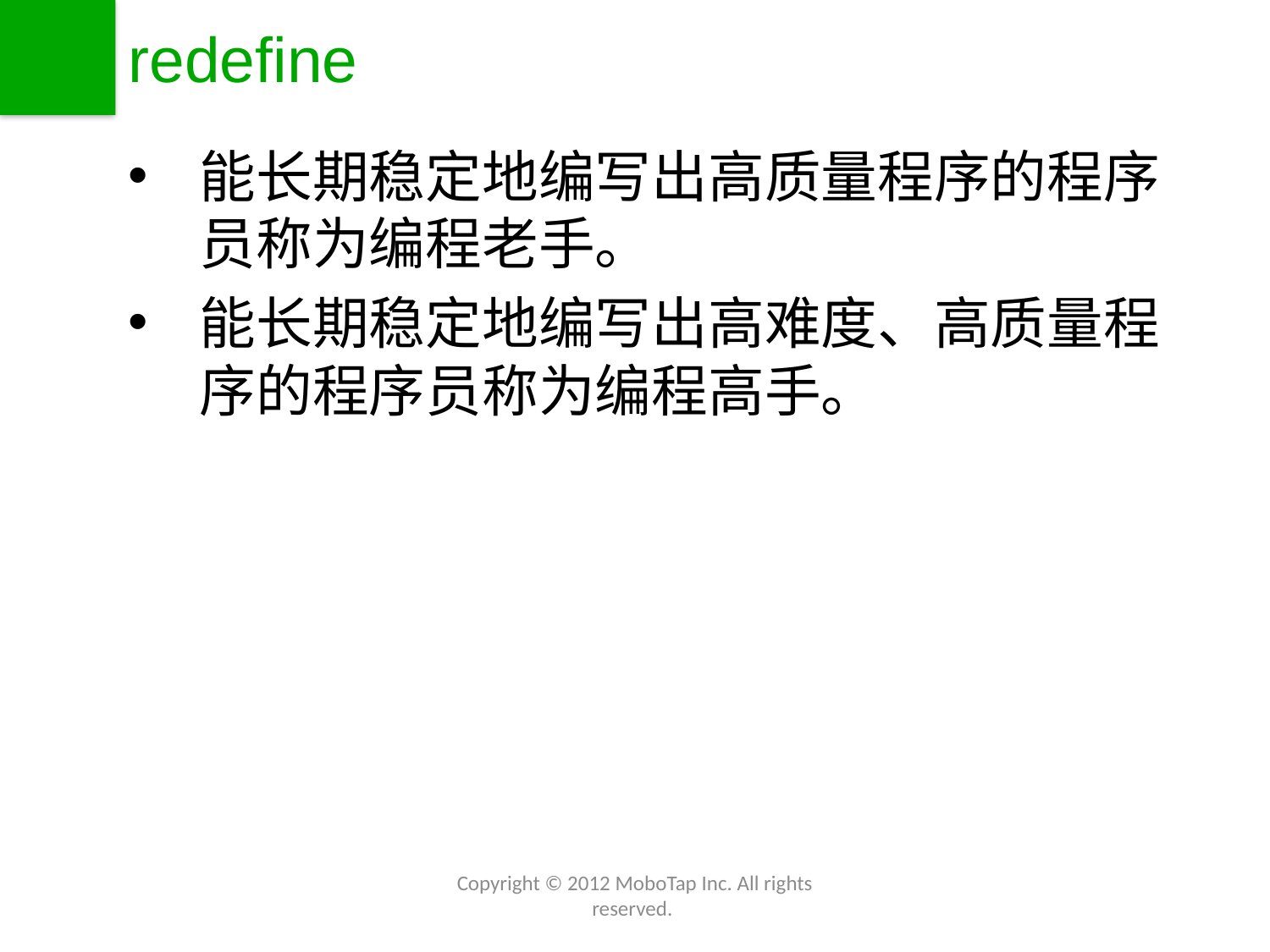

# redefine
能长期稳定地编写出高质量程序的程序员称为编程老手。
能长期稳定地编写出高难度、高质量程序的程序员称为编程高手。
Copyright © 2012 MoboTap Inc. All rights reserved.